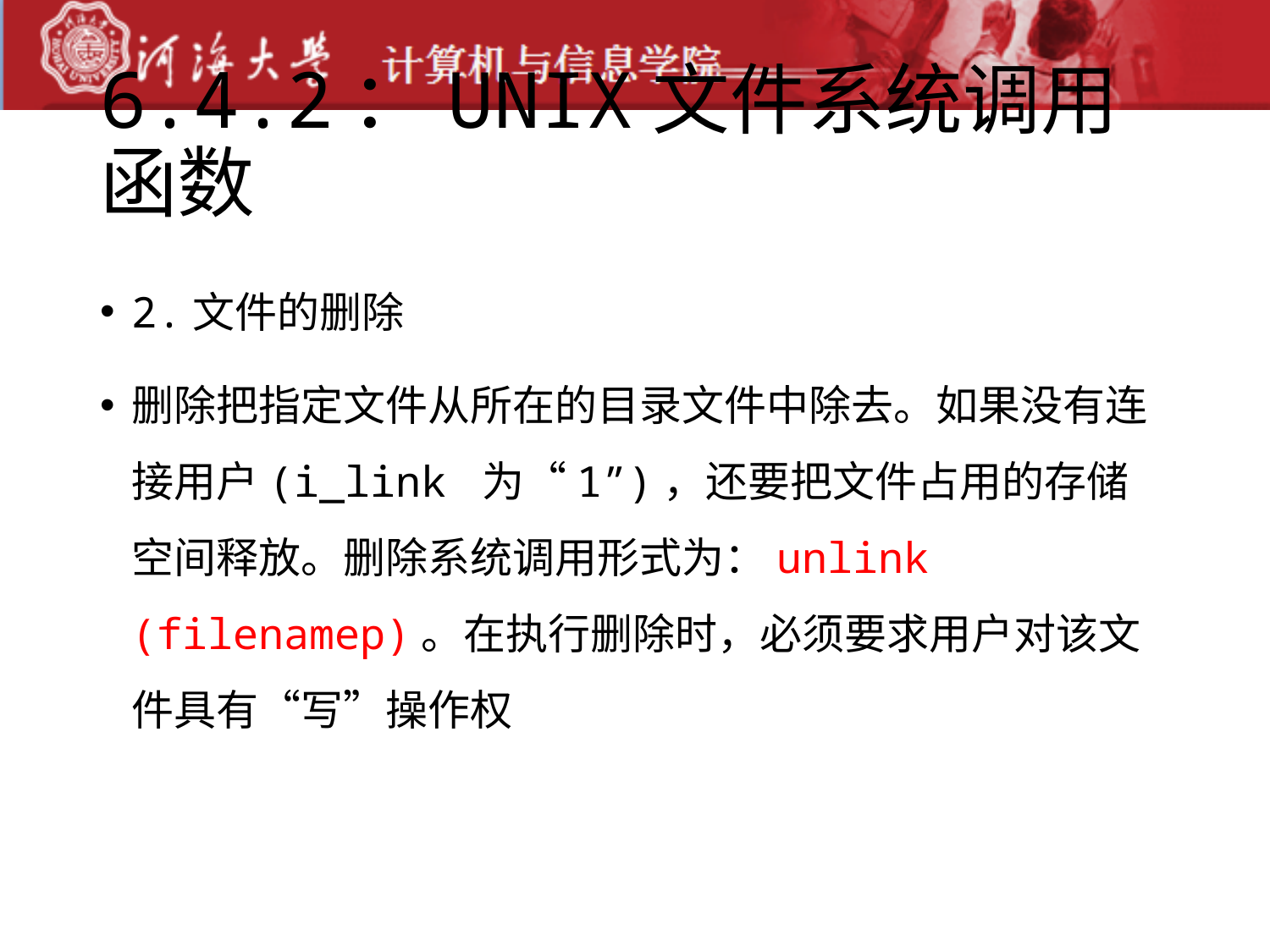

# 6.4.2：UNIX文件系统调用函数
2.文件的删除
删除把指定文件从所在的目录文件中除去。如果没有连接用户(i_link 为“1”)，还要把文件占用的存储空间释放。删除系统调用形式为：unlink (filenamep)。在执行删除时，必须要求用户对该文件具有“写”操作权